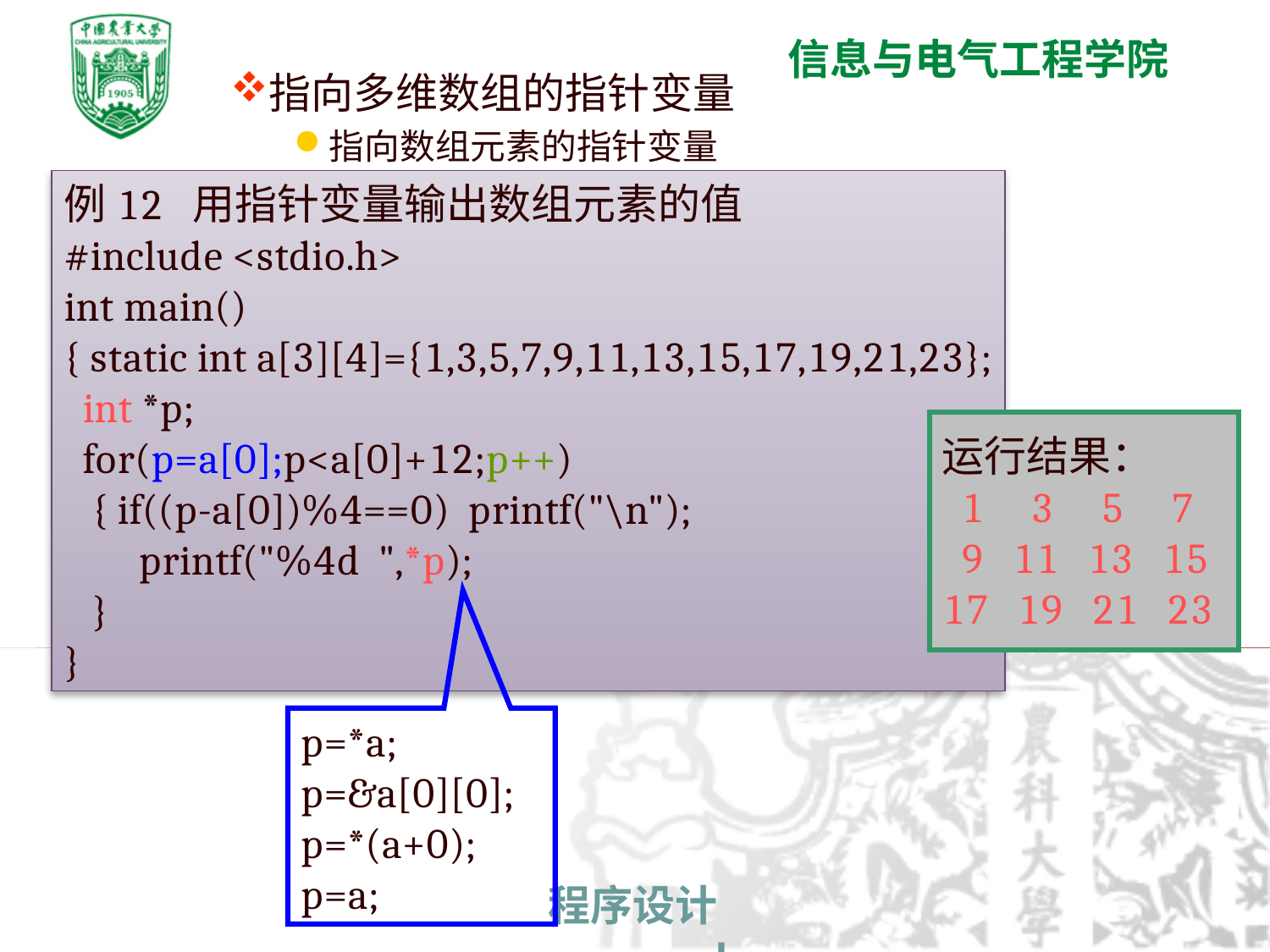

指向多维数组的指针变量
指向数组元素的指针变量
例12  用指针变量输出数组元素的值
#include <stdio.h>
int main()
{ static int a[3][4]={1,3,5,7,9,11,13,15,17,19,21,23};
  int *p;
  for(p=a[0];p<a[0]+12;p++)
   { if((p-a[0])%4==0)  printf("\n");
        printf("%4d  ",*p);
   }
}
运行结果：
  1     3     5     7
  9   11   13   15
17   19   21   23
p=*a;
p=&a[0][0];
p=*(a+0);
p=a;